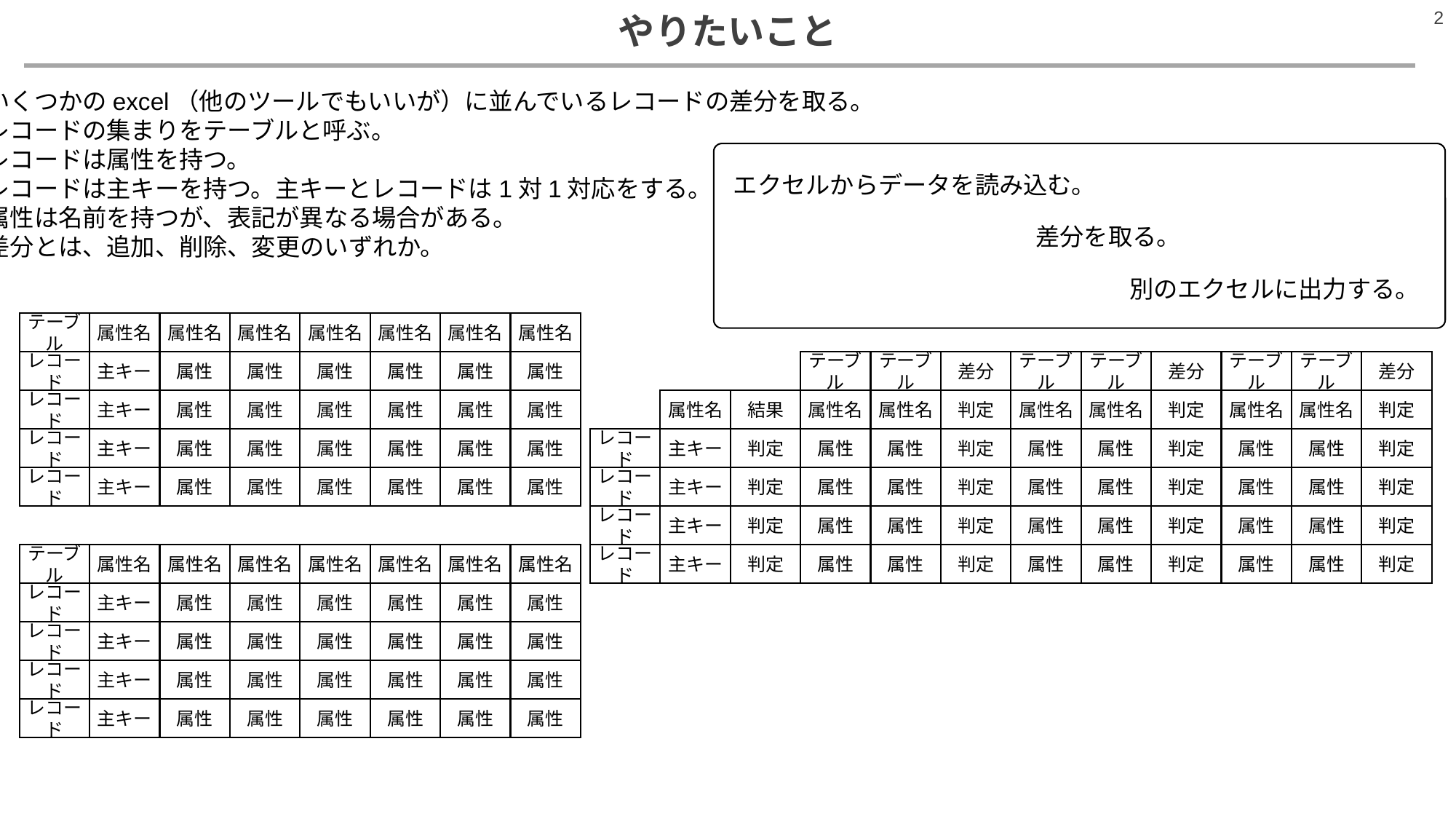

# やりたいこと
いくつかのexcel（他のツールでもいいが）に並んでいるレコードの差分を取る。
レコードの集まりをテーブルと呼ぶ。
レコードは属性を持つ。
レコードは主キーを持つ。主キーとレコードは1対1対応をする。
属性は名前を持つが、表記が異なる場合がある。
差分とは、追加、削除、変更のいずれか。

エクセルからデータを読み込む。
差分を取る。
別のエクセルに出力する。
テーブル
属性名
属性名
属性名
属性名
属性名
属性名
属性名
レコード
主キー
属性
属性
属性
属性
属性
属性
レコード
主キー
属性
属性
属性
属性
属性
属性
レコード
主キー
属性
属性
属性
属性
属性
属性
レコード
主キー
属性
属性
属性
属性
属性
属性
テーブル
属性名
属性
属性
属性
属性
テーブル
属性名
属性
属性
属性
属性
差分
判定
判定
判定
判定
判定
テーブル
属性名
属性
属性
属性
属性
テーブル
属性名
属性
属性
属性
属性
差分
判定
判定
判定
判定
判定
テーブル
属性名
属性
属性
属性
属性
テーブル
属性名
属性
属性
属性
属性
差分
判定
判定
判定
判定
判定
属性名
主キー
主キー
主キー
主キー
結果
判定
判定
判定
判定
レコード
レコード
レコード
レコード
テーブル
属性名
属性名
属性名
属性名
属性名
属性名
属性名
レコード
主キー
属性
属性
属性
属性
属性
属性
レコード
主キー
属性
属性
属性
属性
属性
属性
レコード
主キー
属性
属性
属性
属性
属性
属性
レコード
主キー
属性
属性
属性
属性
属性
属性